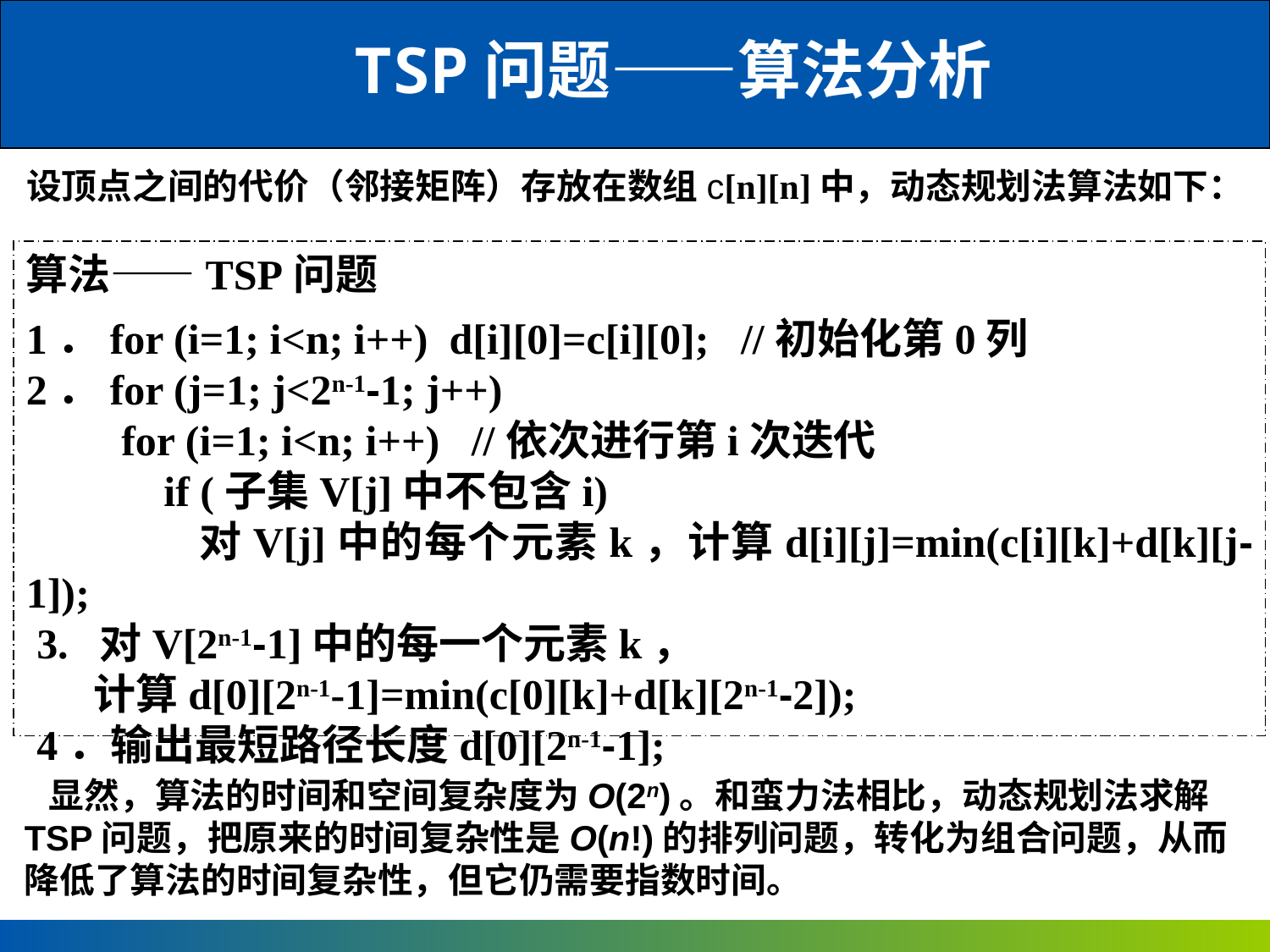

TSP问题——算法分析
设顶点之间的代价（邻接矩阵）存放在数组c[n][n]中，动态规划法算法如下：
算法——TSP问题
1．for (i=1; i<n; i++)  d[i][0]=c[i][0];   //初始化第0列
2．for (j=1; j<2n-1-1; j++)
         for (i=1; i<n; i++)   //依次进行第i次迭代
             if (子集V[j]中不包含i)
               对V[j]中的每个元素k，计算d[i][j]=min(c[i][k]+d[k][j-1]);
 3.  对V[2n-1-1]中的每一个元素k，
      计算d[0][2n-1-1]=min(c[0][k]+d[k][2n-1-2]);
 4．输出最短路径长度d[0][2n-1-1];
  显然，算法的时间和空间复杂度为O(2n)。和蛮力法相比，动态规划法求解TSP问题，把原来的时间复杂性是O(n!)的排列问题，转化为组合问题，从而降低了算法的时间复杂性，但它仍需要指数时间。